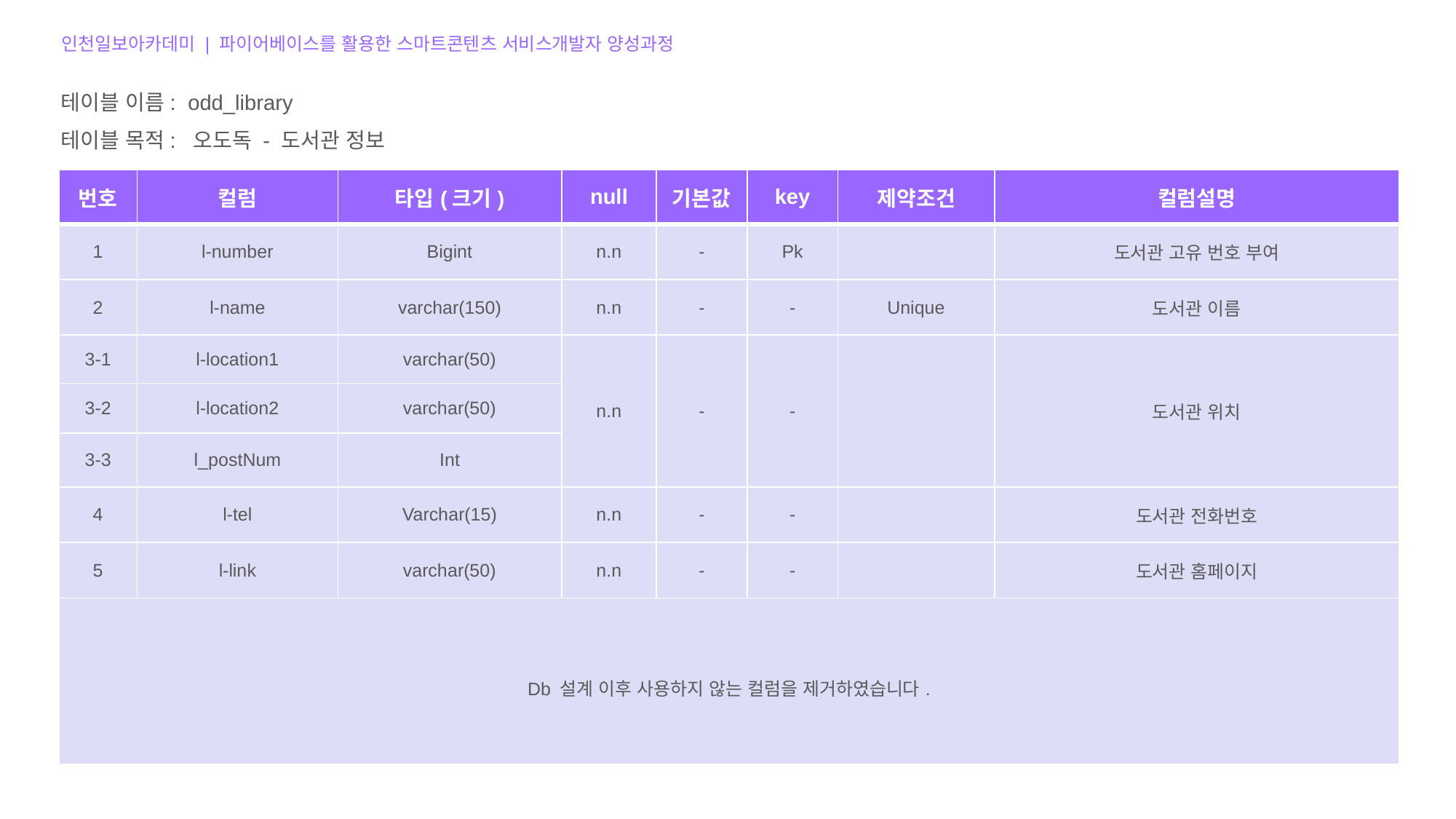

인천일보아카데미 | 파이어베이스를 활용한 스마트콘텐츠 서비스개발자 양성과정
테이블 이름:  odd_library
테이블 목적:  오도독 - 도서관 정보
| 번호 | 컬럼 | 타입(크기) | null | 기본값 | key | 제약조건 | 컬럼설명 |
| --- | --- | --- | --- | --- | --- | --- | --- |
| 1 | l-number | Bigint | n.n | - | Pk |  | 도서관 고유 번호 부여 |
| 2 | l-name | varchar(150) | n.n | - | - | Unique | 도서관 이름 |
| 3-1 | l-location1 | varchar(50) | n.n | - | - |  | 도서관 위치 |
| 3-2 | l-location2 | varchar(50) |  |  |  |  |  |
| 3-3 | l\_postNum | Int |  |  |  |  |  |
| 4 | l-tel | Varchar(15) | n.n | - | - |  | 도서관 전화번호 |
| 5 | l-link | varchar(50) | n.n | - | - |  | 도서관 홈페이지 |
| Db 설계 이후 사용하지 않는 컬럼을 제거하였습니다. |  |  |  |  |  |  |  |